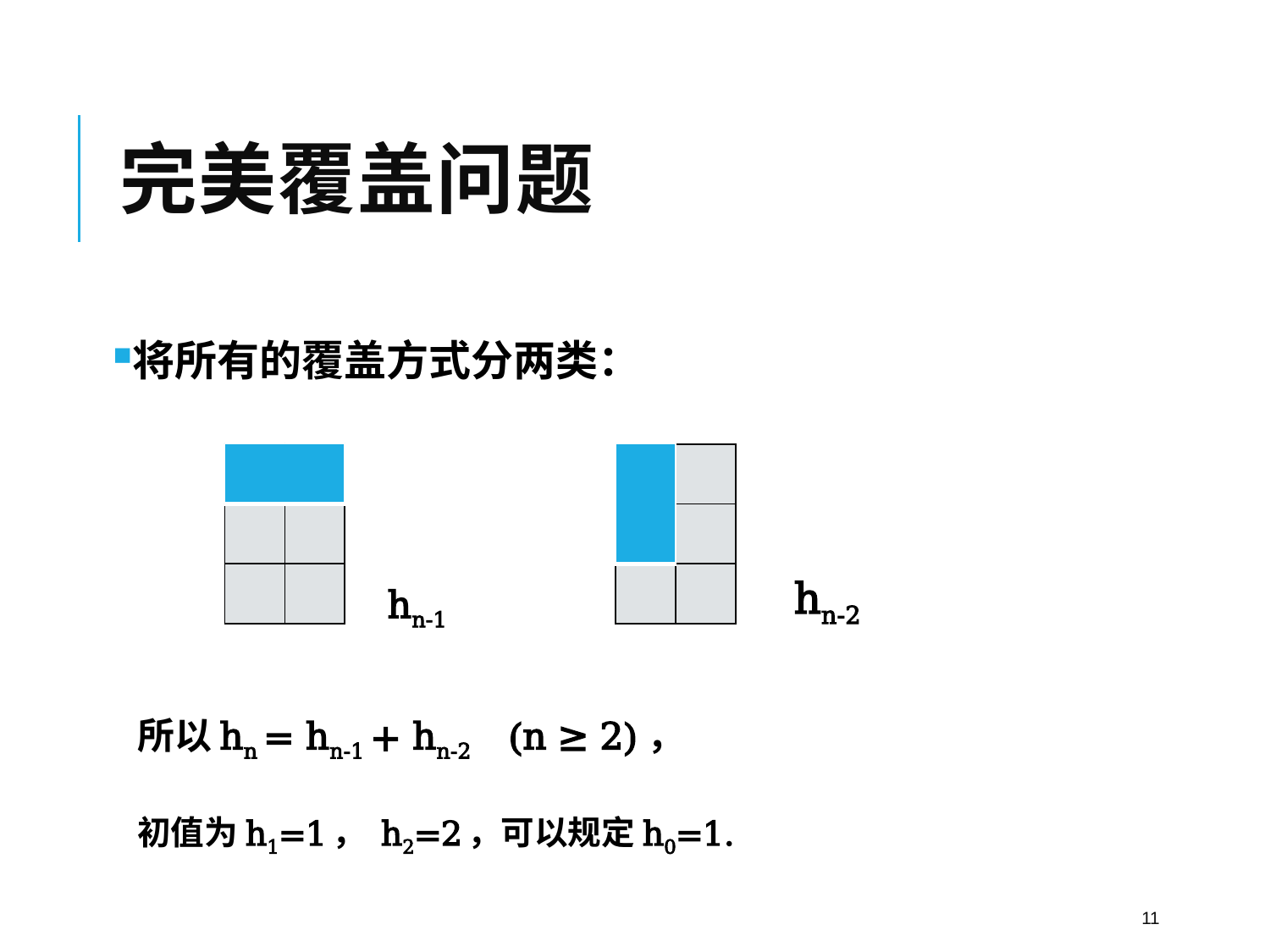

# 完美覆盖问题
将所有的覆盖方式分两类：
|  |  |
| --- | --- |
|  |  |
|  |  |
|  |
| --- |
|  |
| --- |
|  |  |
| --- | --- |
|  |  |
|  |  |
hn-1
hn-2
所以hn = hn-1 + hn-2   (n ≥ 2)，
初值为h1=1， h2=2，可以规定h0=1.

11